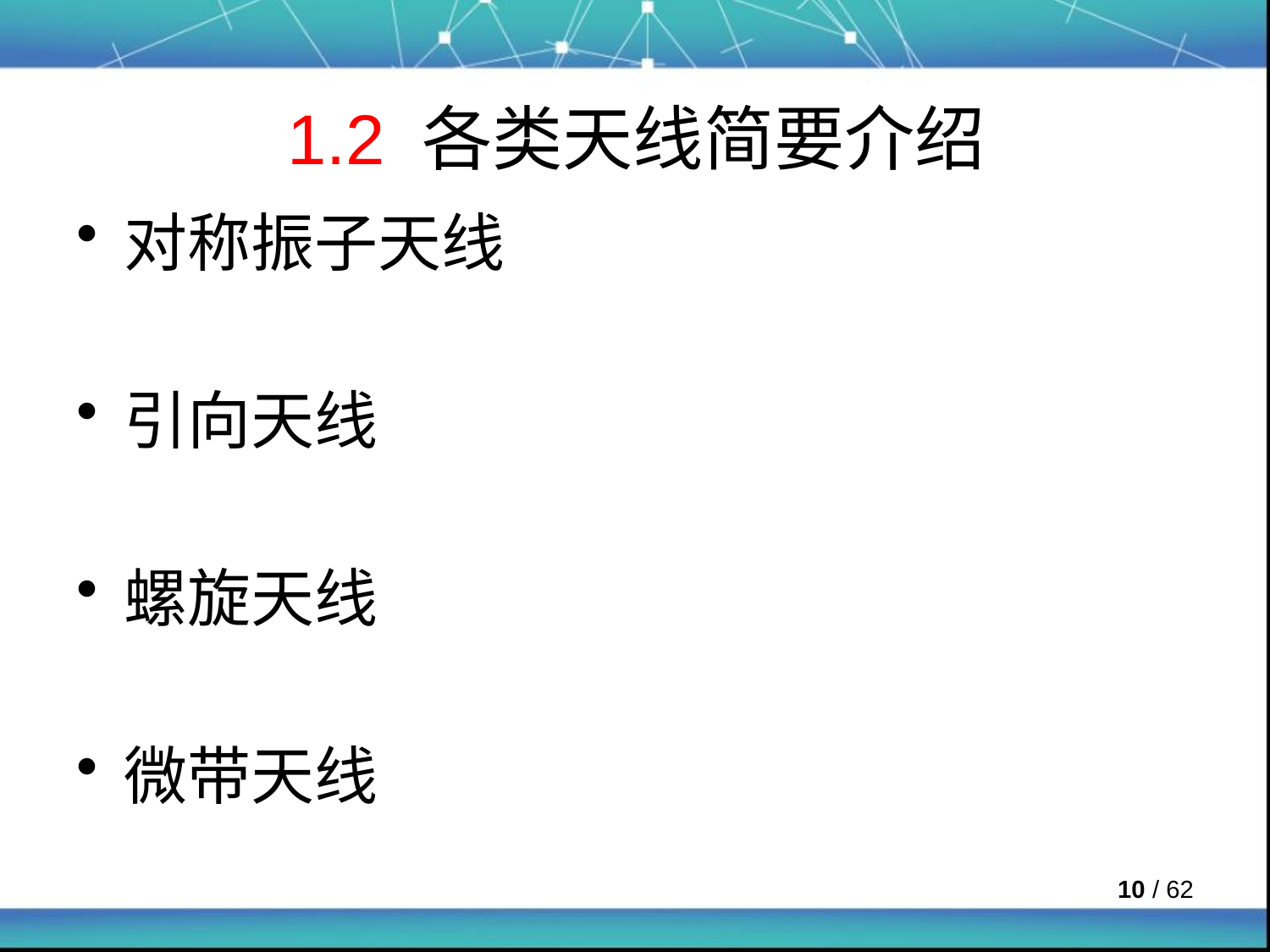

# 1.2 各类天线简要介绍
对称振子天线

引向天线

螺旋天线

微带天线
10 / 62